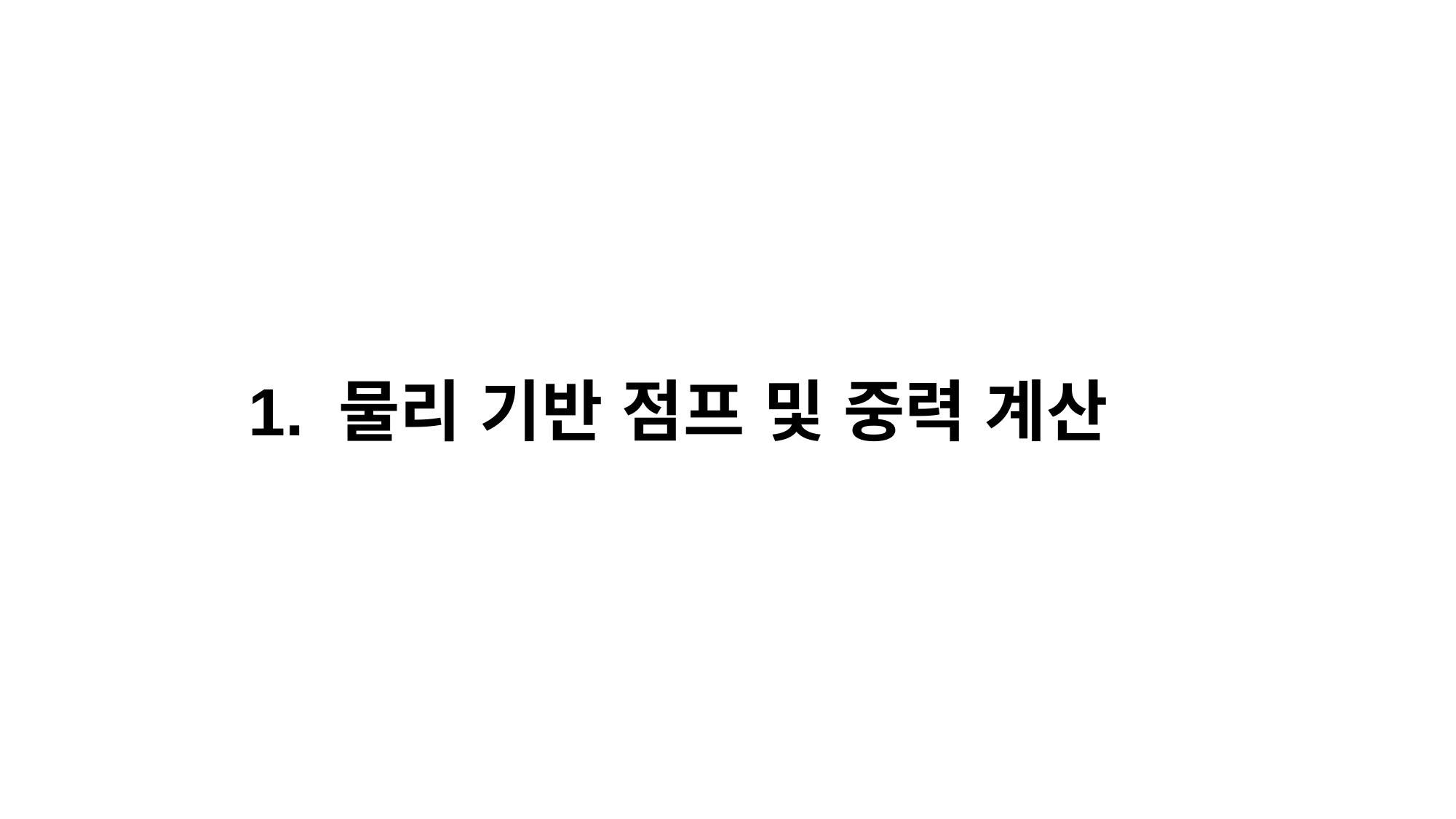

1. 물리 기반 점프 및 중력 계산